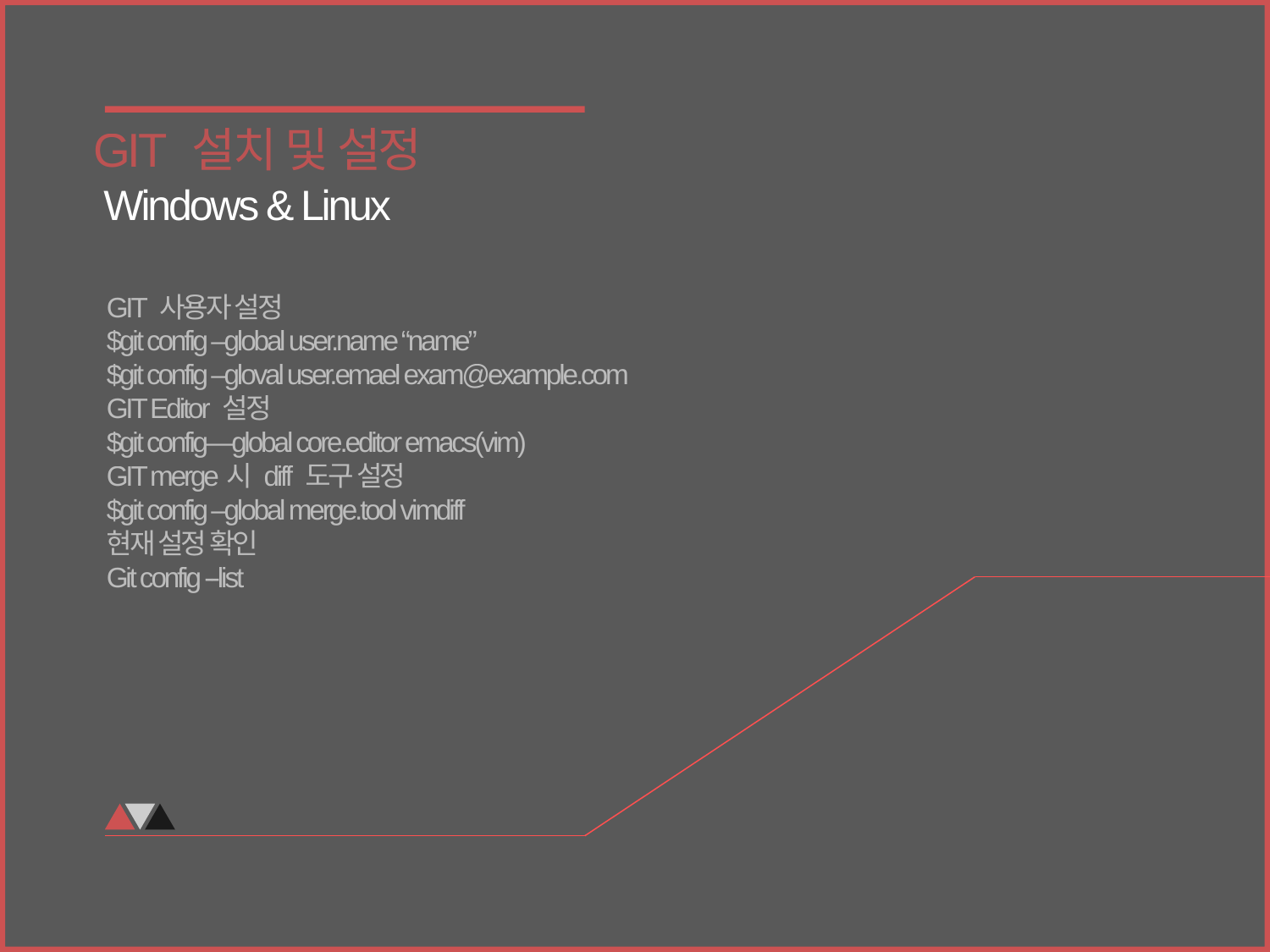

GIT 설치 및 설정
Windows & Linux
GIT 사용자 설정
$git config –global user.name “name”
$git config –gloval user.emael exam@example.com
GIT Editor 설정
$git config—global core.editor emacs(vim)
GIT merge시 diff 도구 설정
$git config –global merge.tool vimdiff
현재 설정 확인
Git config --list